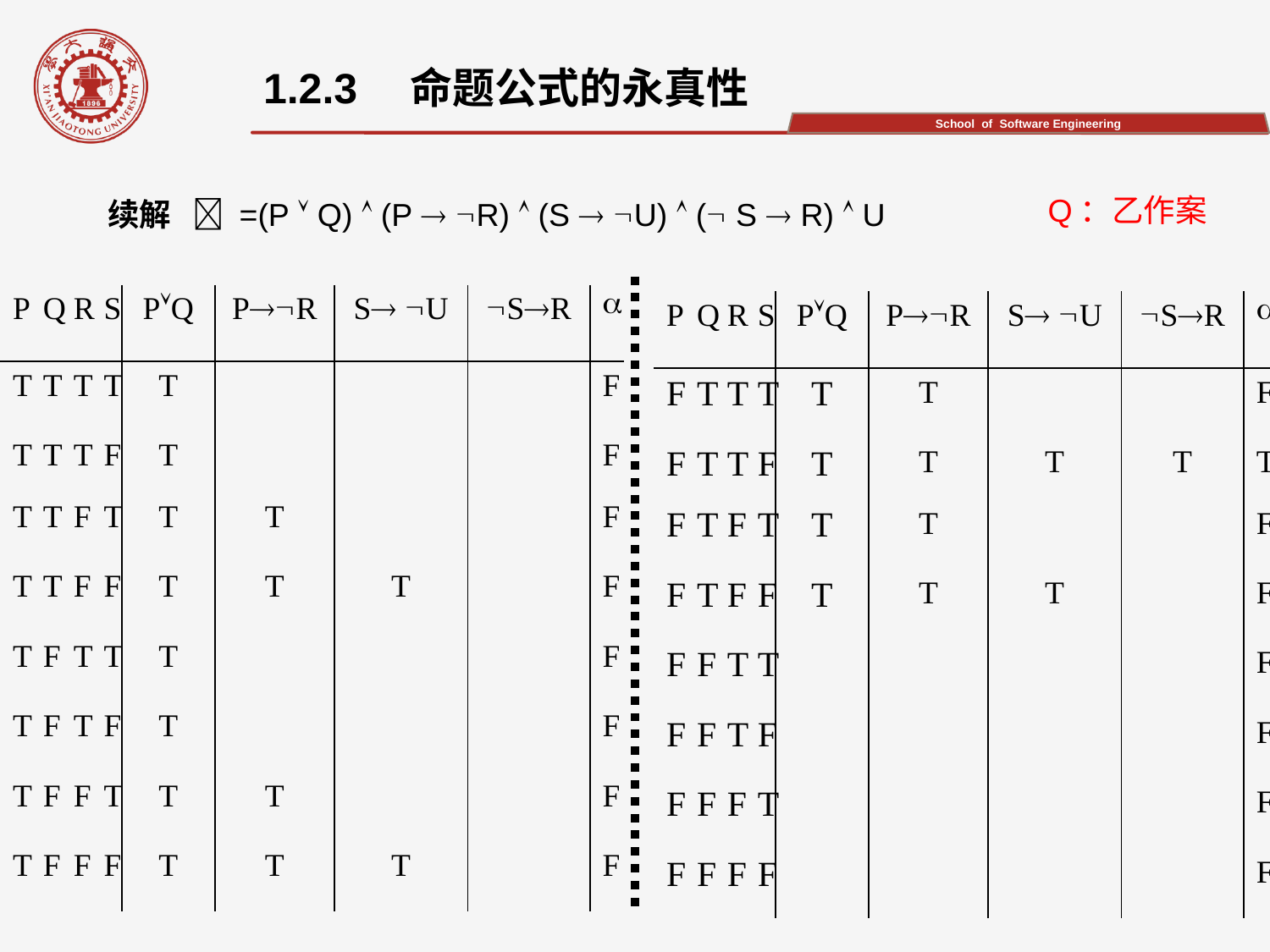

1.2.3　命题公式的永真性
Q：乙作案
续解   α =(P ∨ Q) ∧ (P → ¬R) ∧ (S → ¬U) ∧ (¬ S → R) ∧ U
| P | Q | R | S | P∨Q | P→¬R | S→ ¬U | ¬S→R | α |
| --- | --- | --- | --- | --- | --- | --- | --- | --- |
| T | T | T | T | T |  |  |  | F |
| T | T | T | F | T |  |  |  | F |
| T | T | F | T | T | T |  |  | F |
| T | T | F | F | T | T | T |  | F |
| T | F | T | T | T |  |  |  | F |
| T | F | T | F | T |  |  |  | F |
| T | F | F | T | T | T |  |  | F |
| T | F | F | F | T | T | T |  | F |
| P | Q | R | S | P∨Q | P→¬R | S→ ¬U | ¬S→R | α |
| --- | --- | --- | --- | --- | --- | --- | --- | --- |
| F | T | T | T | T | T |  |  | F |
| F | T | T | F | T | T | T | T | T |
| F | T | F | T | T | T |  |  | F |
| F | T | F | F | T | T | T |  | F |
| F | F | T | T |  |  |  |  | F |
| F | F | T | F |  |  |  |  | F |
| F | F | F | T |  |  |  |  | F |
| F | F | F | F |  |  |  |  | F |